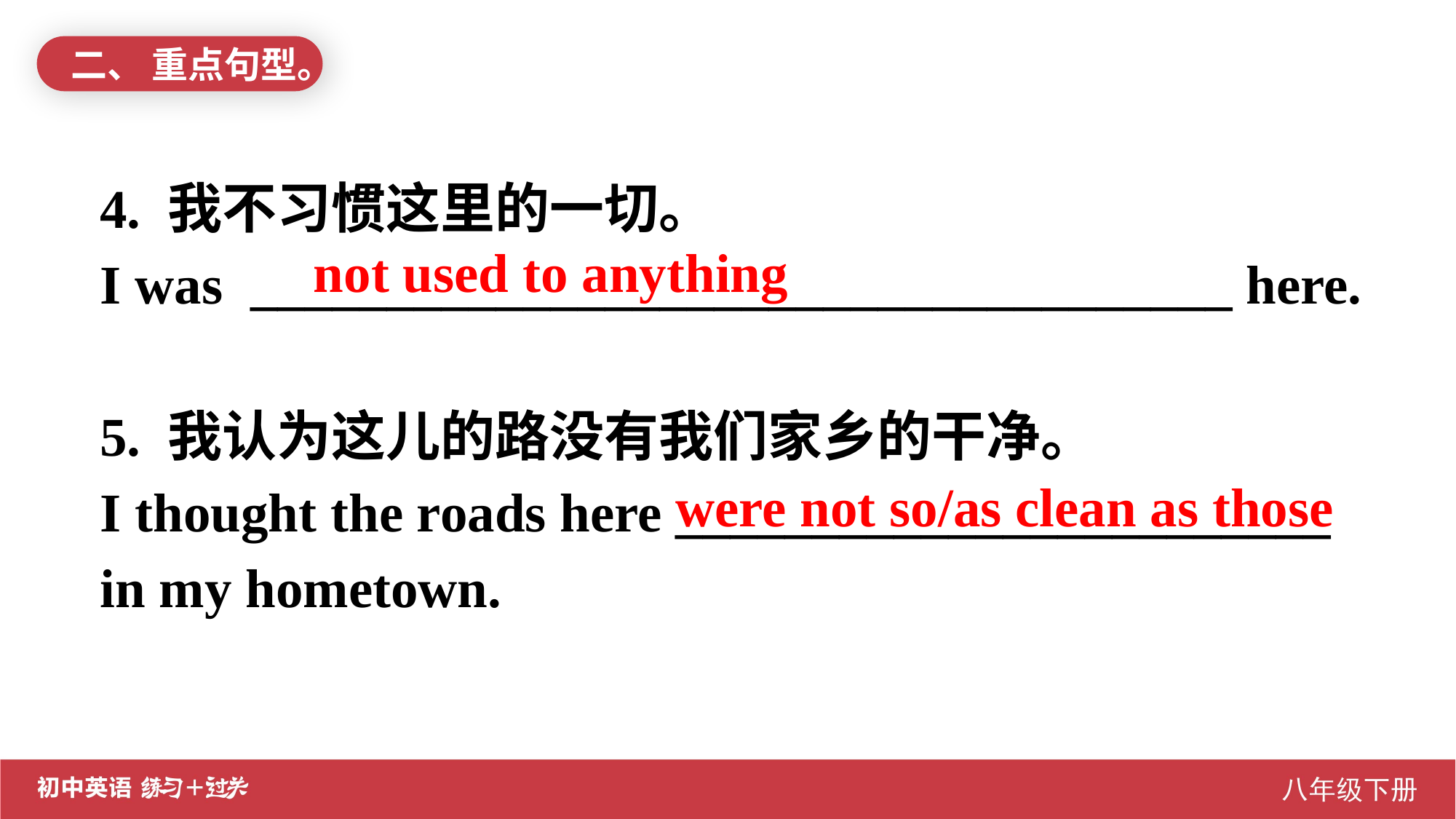

二、 重点句型。
4. 我不习惯这里的一切。
I was  ____________________________________ here.

5. 我认为这儿的路没有我们家乡的干净。
I thought the roads here ________________________
in my hometown.
 not used to anything
were not so/as clean as those